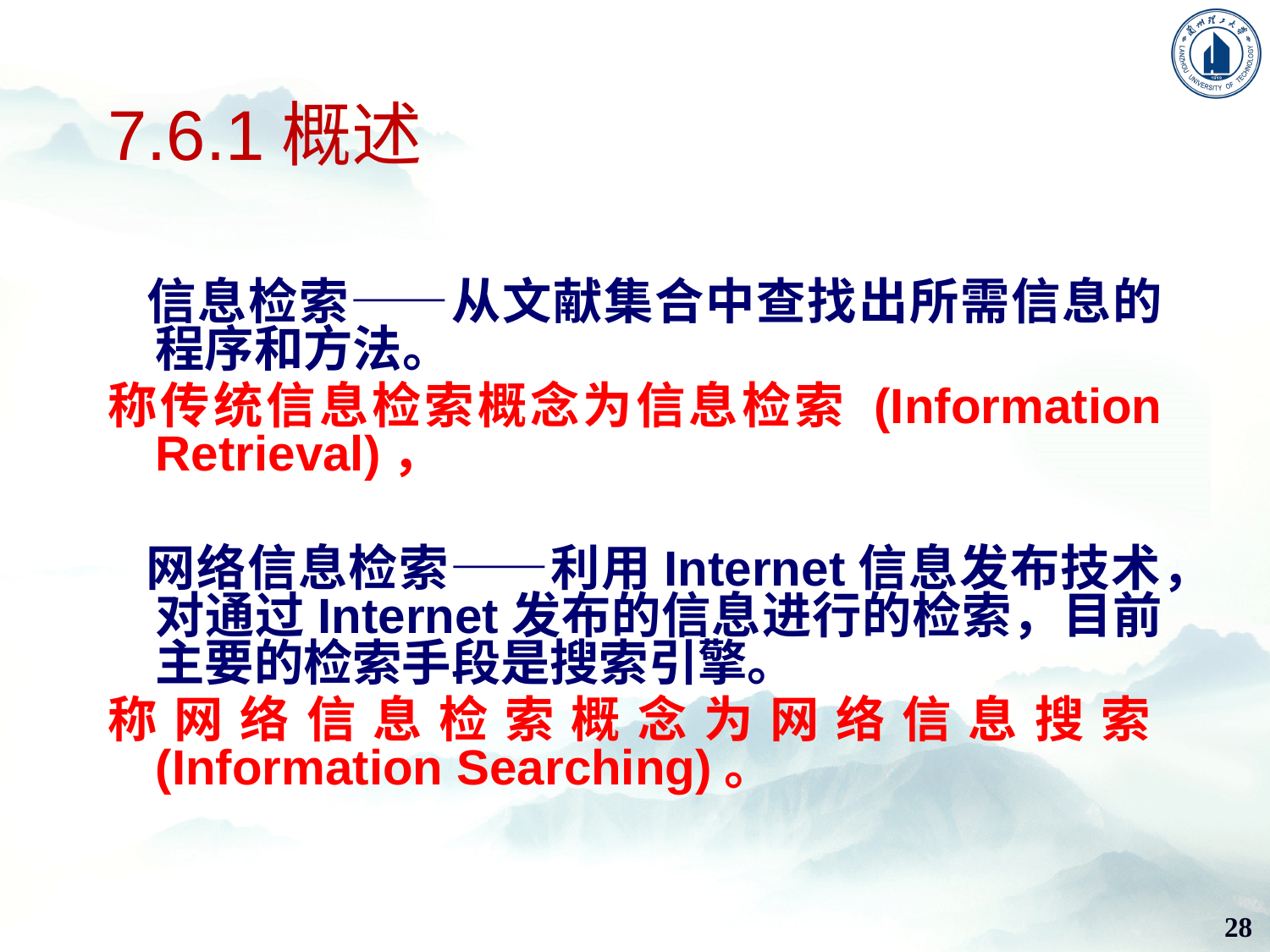

# 7.6.1概述
  信息检索——从文献集合中查找出所需信息的程序和方法。
称传统信息检索概念为信息检索 (Information Retrieval)，

  网络信息检索——利用Internet信息发布技术，对通过Internet发布的信息进行的检索，目前主要的检索手段是搜索引擎。
称网络信息检索概念为网络信息搜索(Information Searching)。
28